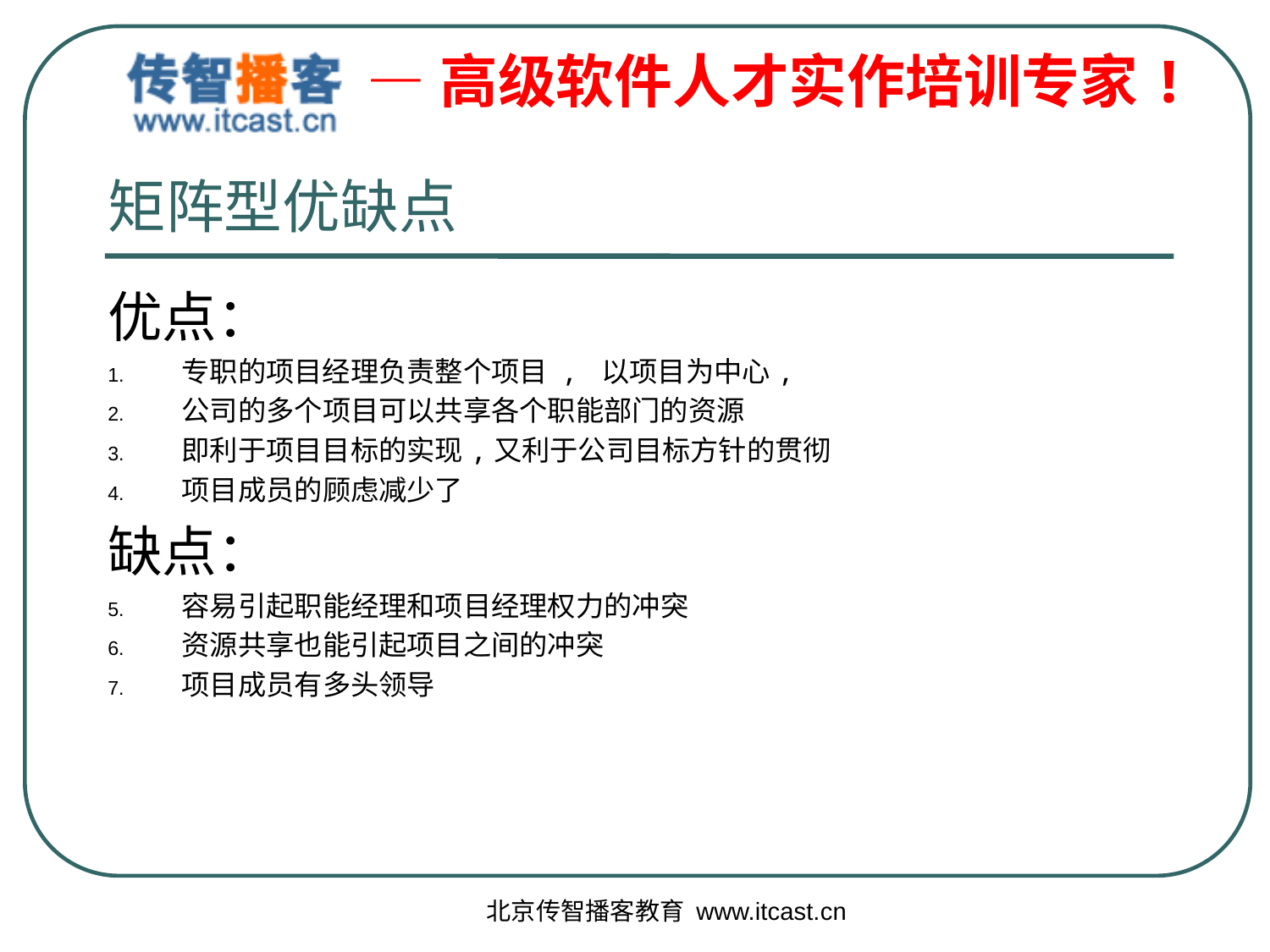

# 矩阵型优缺点
优点：
专职的项目经理负责整个项目 , 以项目为中心,
公司的多个项目可以共享各个职能部门的资源
即利于项目目标的实现,又利于公司目标方针的贯彻
项目成员的顾虑减少了
缺点：
容易引起职能经理和项目经理权力的冲突
资源共享也能引起项目之间的冲突
项目成员有多头领导
北京传智播客教育 www.itcast.cn